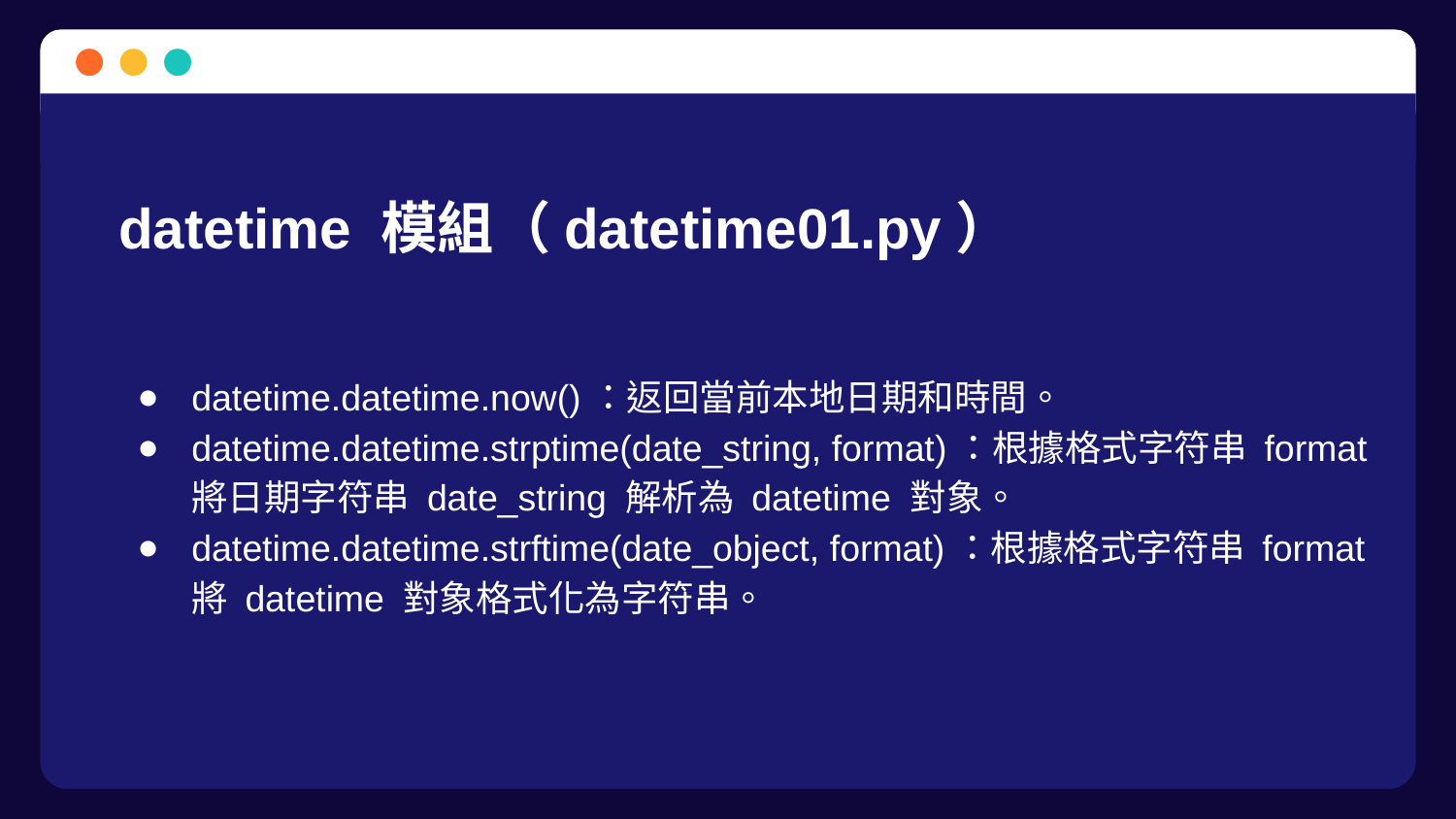

# datetime 模組（datetime01.py）
datetime.datetime.now()：返回當前本地日期和時間。
datetime.datetime.strptime(date_string, format)：根據格式字符串 format 將日期字符串 date_string 解析為 datetime 對象。
datetime.datetime.strftime(date_object, format)：根據格式字符串 format 將 datetime 對象格式化為字符串。